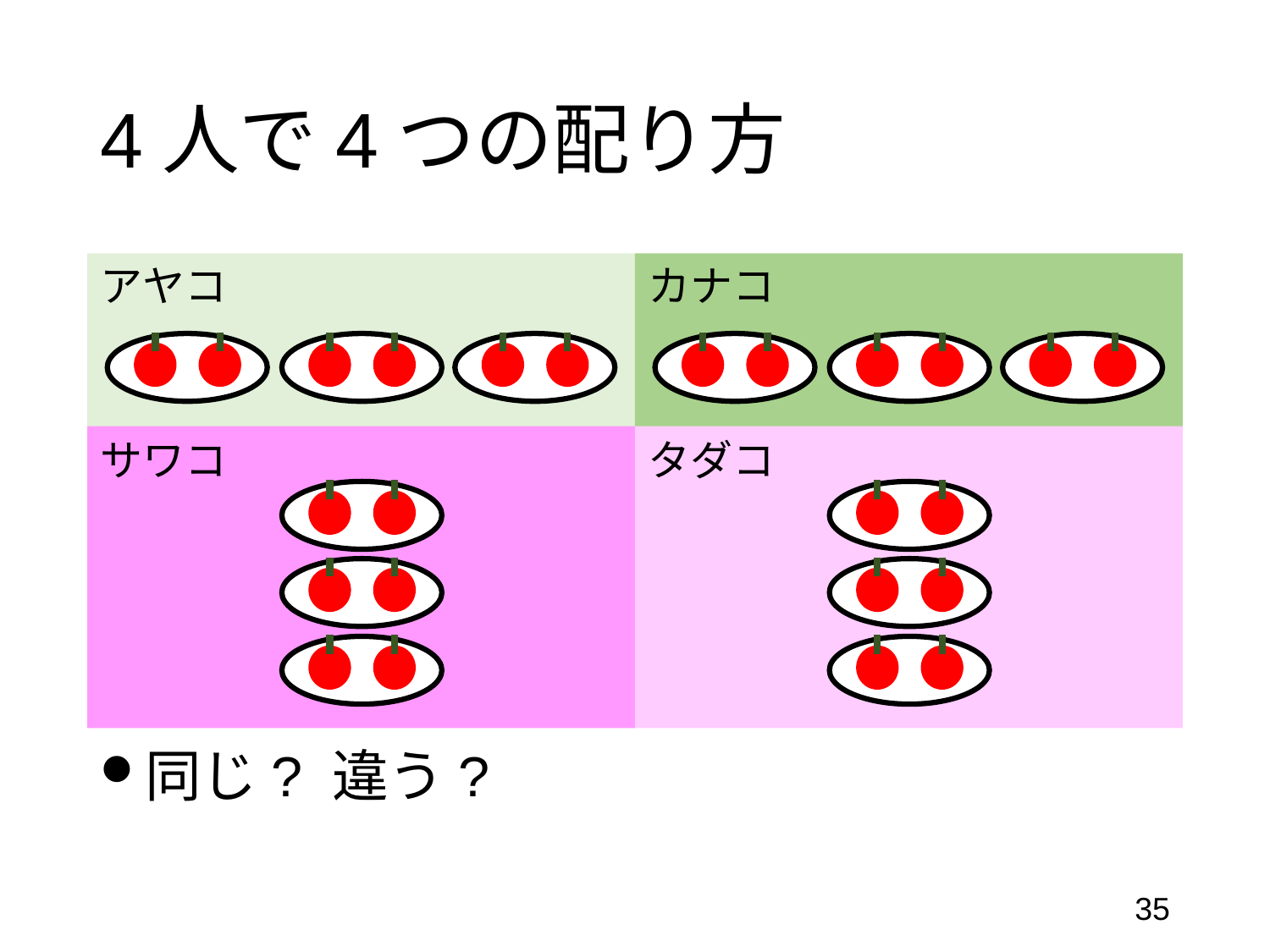

# 4人で4つの配り方
アヤコ
カナコ

サワコ
タダコ

同じ? 違う?
35